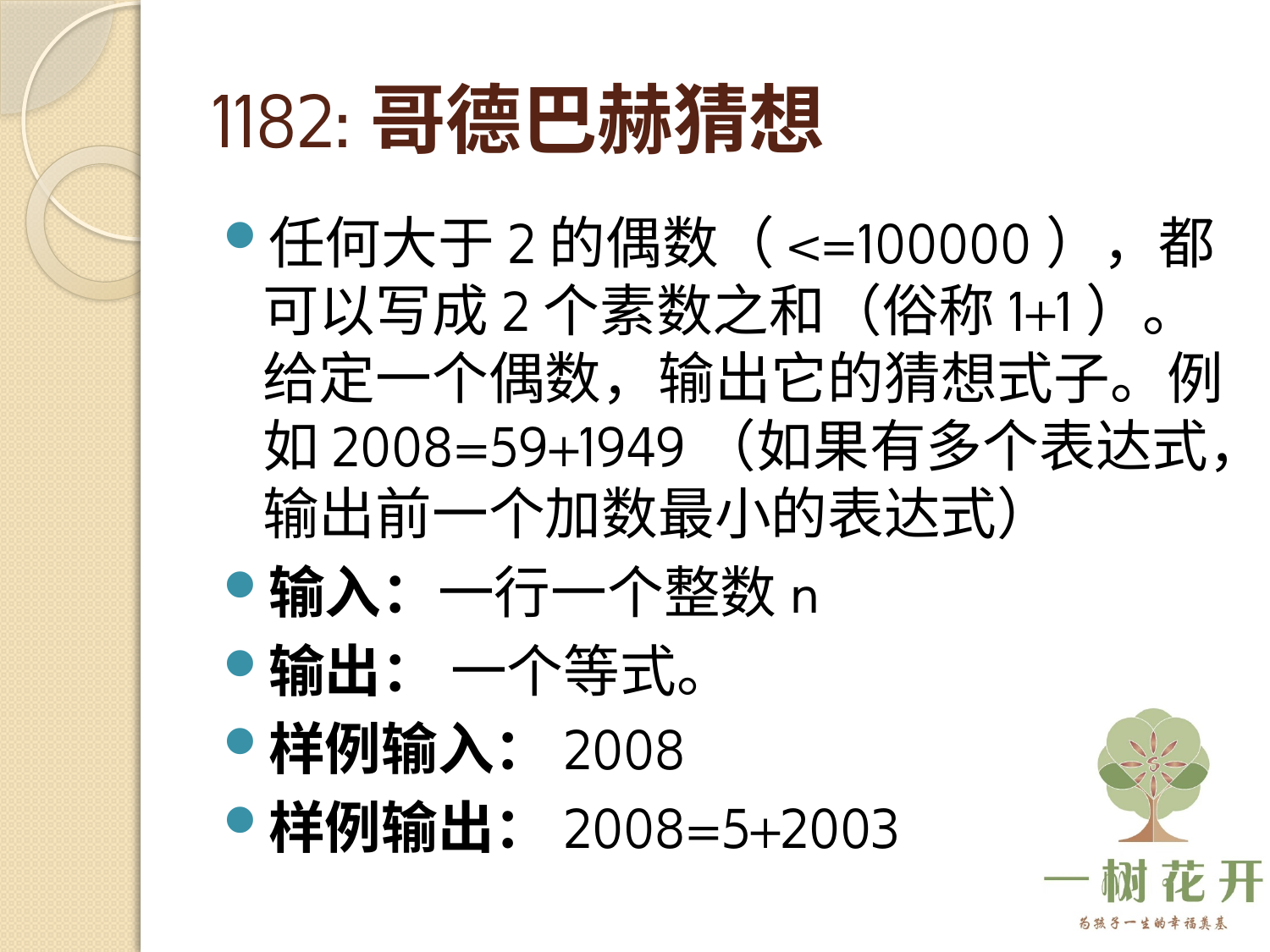

# 1182:哥德巴赫猜想
任何大于2的偶数（<=100000），都可以写成2个素数之和（俗称1+1）。给定一个偶数，输出它的猜想式子。例如2008=59+1949（如果有多个表达式，输出前一个加数最小的表达式）
输入：一行一个整数n
输出： 一个等式。
样例输入：2008
样例输出：2008=5+2003